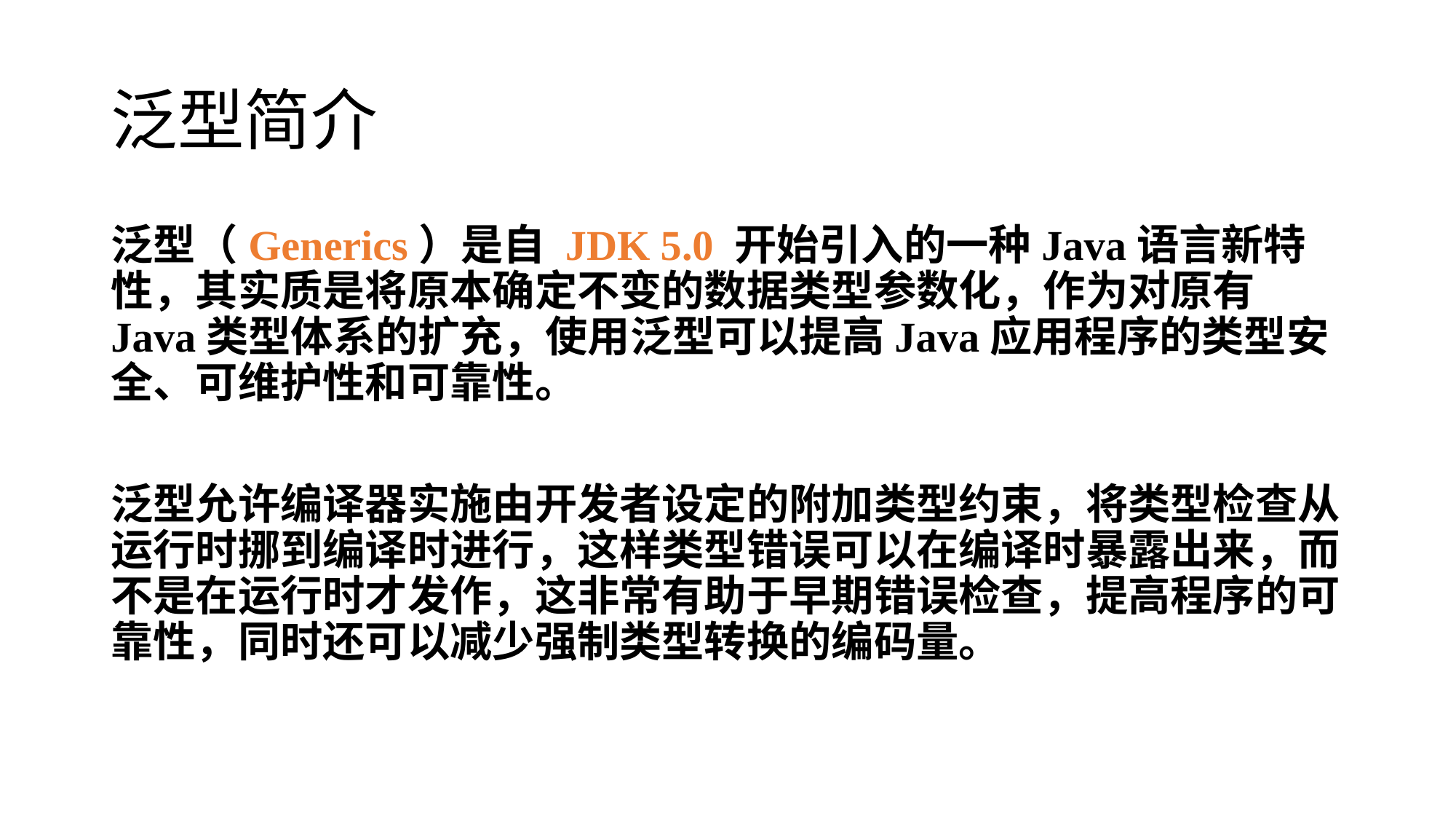

# 泛型简介
泛型（Generics）是自 JDK 5.0 开始引入的一种Java语言新特性，其实质是将原本确定不变的数据类型参数化，作为对原有Java类型体系的扩充，使用泛型可以提高Java应用程序的类型安全、可维护性和可靠性。

泛型允许编译器实施由开发者设定的附加类型约束，将类型检查从运行时挪到编译时进行，这样类型错误可以在编译时暴露出来，而不是在运行时才发作，这非常有助于早期错误检查，提高程序的可靠性，同时还可以减少强制类型转换的编码量。